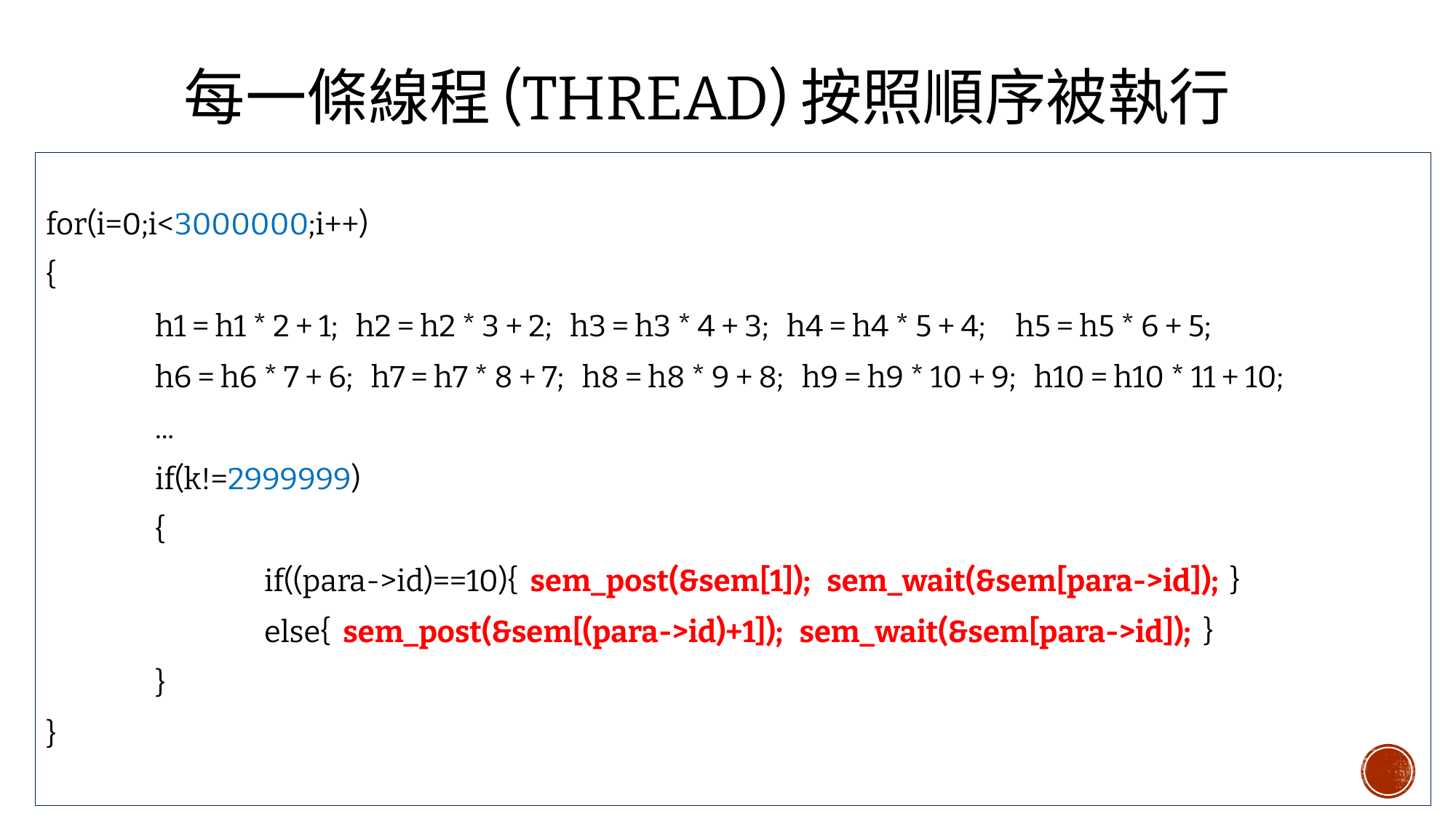

# 每一條線程(thread)按照順序被執行

for(i=0;i<3000000;i++)
{
	h1 = h1 * 2 + 1;   h2 = h2 * 3 + 2;   h3 = h3 * 4 + 3;   h4 = h4 * 5 + 4;     h5 = h5 * 6 + 5;
	h6 = h6 * 7 + 6;   h7 = h7 * 8 + 7;   h8 = h8 * 9 + 8;   h9 = h9 * 10 + 9;   h10 = h10 * 11 + 10;
	...
	if(k!=2999999)
	{
		if((para->id)==10){  sem_post(&sem[1]);   sem_wait(&sem[para->id]);  }
		else{  sem_post(&sem[(para->id)+1]);   sem_wait(&sem[para->id]);  }
	}
}